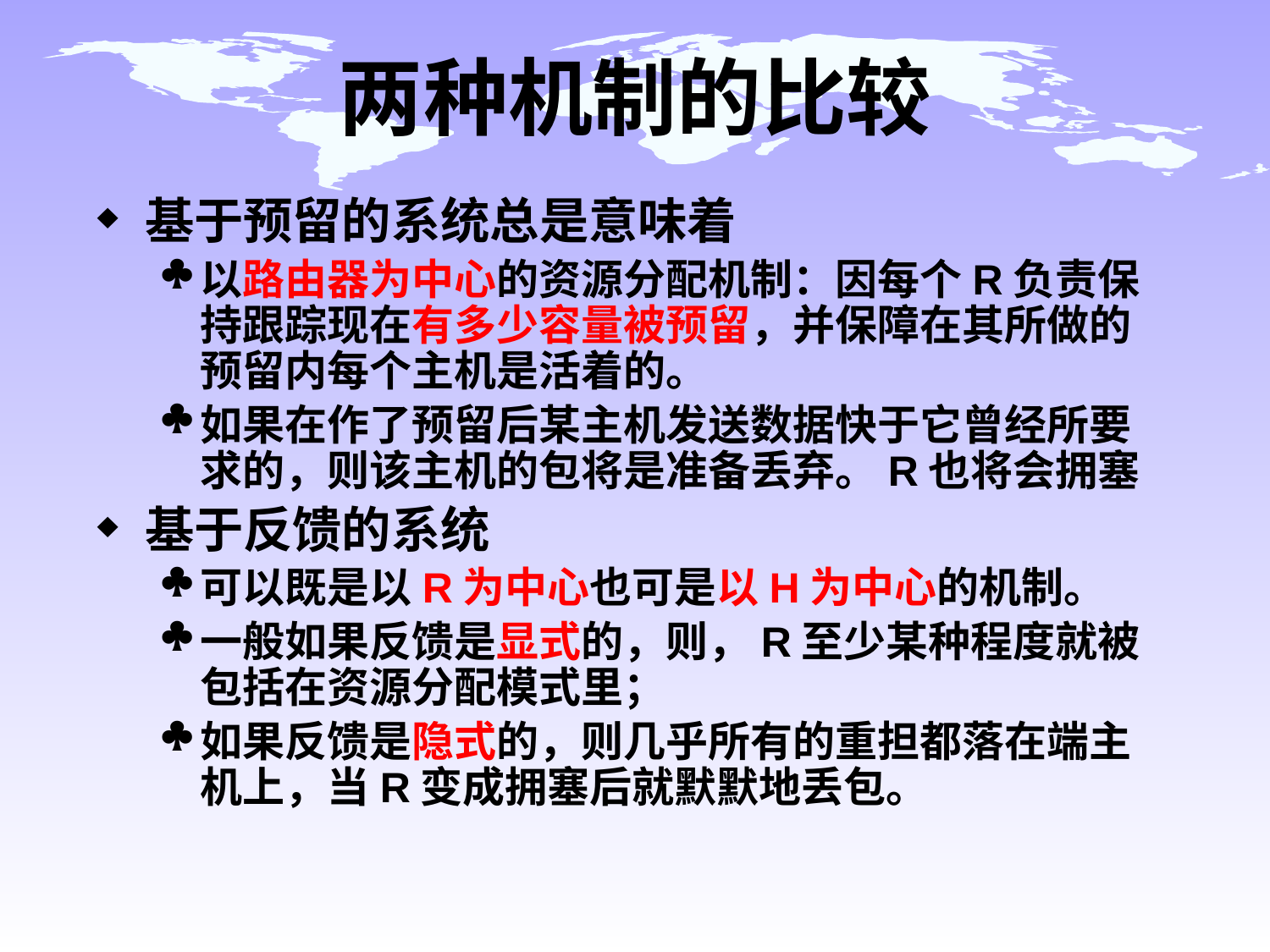

# 两种机制的比较
基于预留的系统总是意味着
以路由器为中心的资源分配机制：因每个R负责保持跟踪现在有多少容量被预留，并保障在其所做的预留内每个主机是活着的。
如果在作了预留后某主机发送数据快于它曾经所要求的，则该主机的包将是准备丢弃。R也将会拥塞
基于反馈的系统
可以既是以R为中心也可是以H为中心的机制。
一般如果反馈是显式的，则，R至少某种程度就被包括在资源分配模式里；
如果反馈是隐式的，则几乎所有的重担都落在端主机上，当R变成拥塞后就默默地丢包。